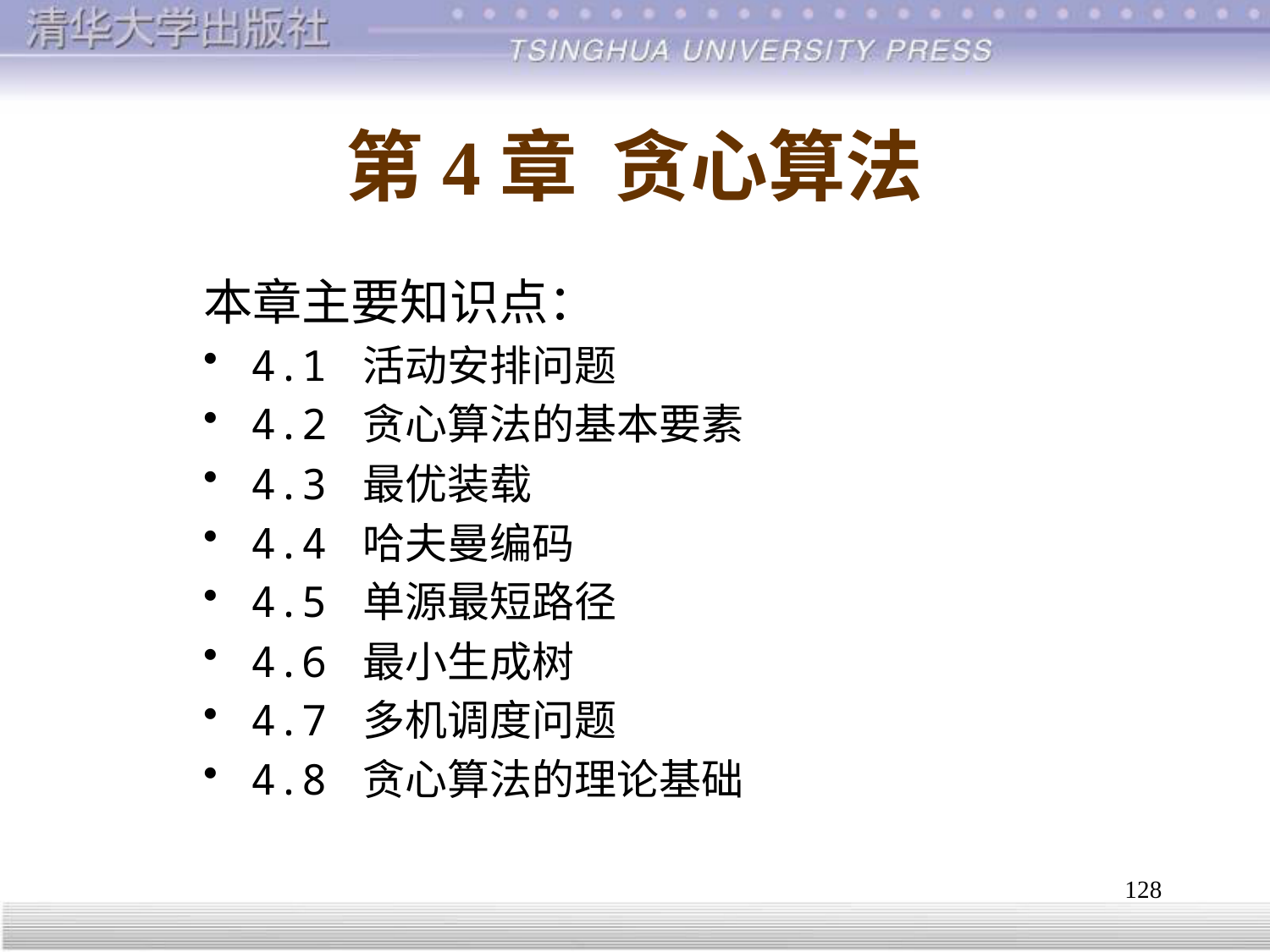

# 第4章  贪心算法
本章主要知识点：
4.1 活动安排问题
4.2 贪心算法的基本要素
4.3 最优装载
4.4 哈夫曼编码
4.5 单源最短路径
4.6 最小生成树
4.7 多机调度问题
4.8 贪心算法的理论基础

128